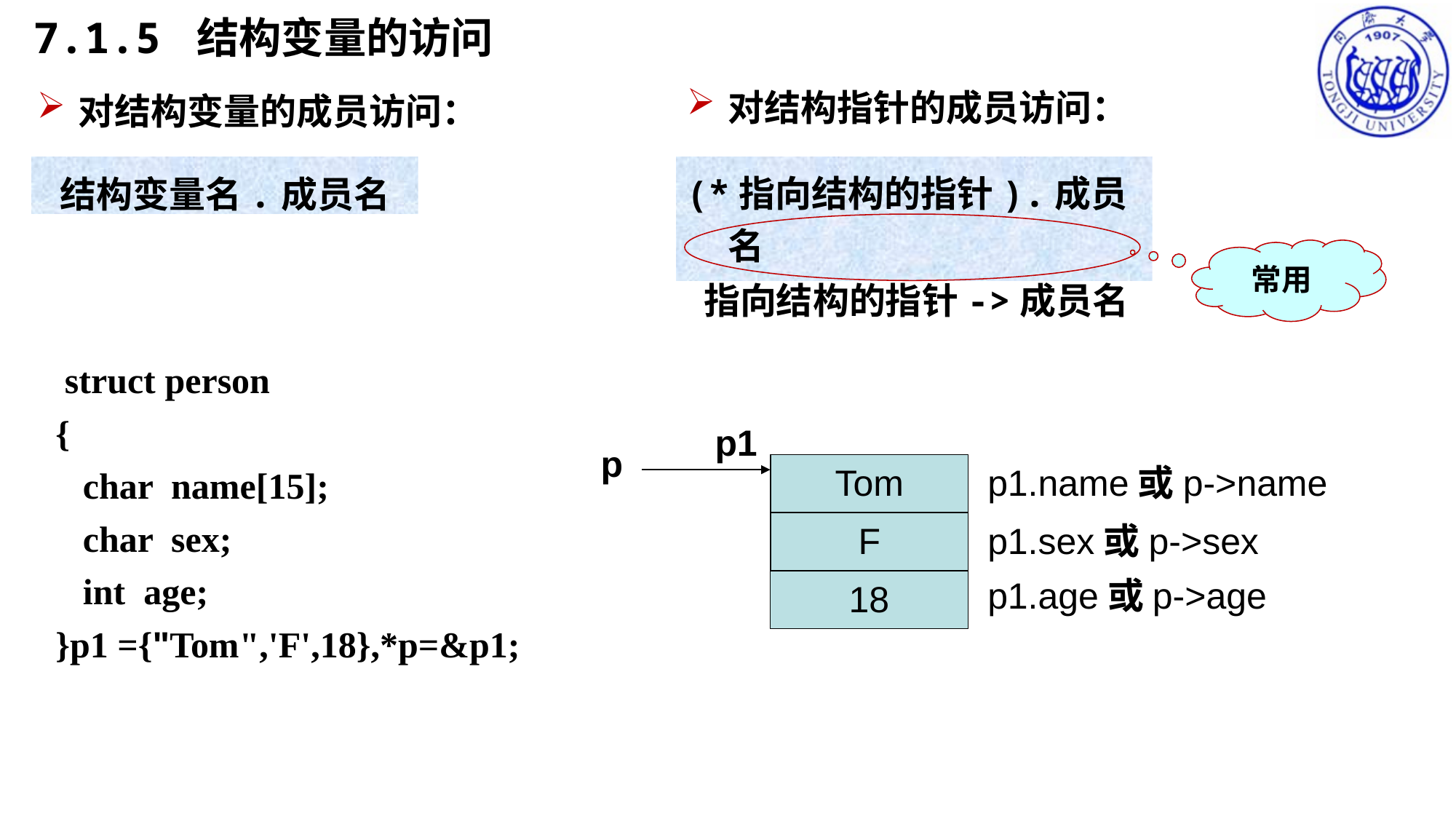

7.1.5 结构变量的访问
对结构指针的成员访问：
对结构变量的成员访问：
(*指向结构的指针).成员名
 指向结构的指针->成员名
结构变量名.成员名

常用
 struct person
{
   char  name[15];
   char  sex;
   int  age;
}p1 ={"Tom",'F',18},*p=&p1;
p1
p
Tom
p1.name或p->name
p1.sex或p->sex
p1.age或p->age
F
18